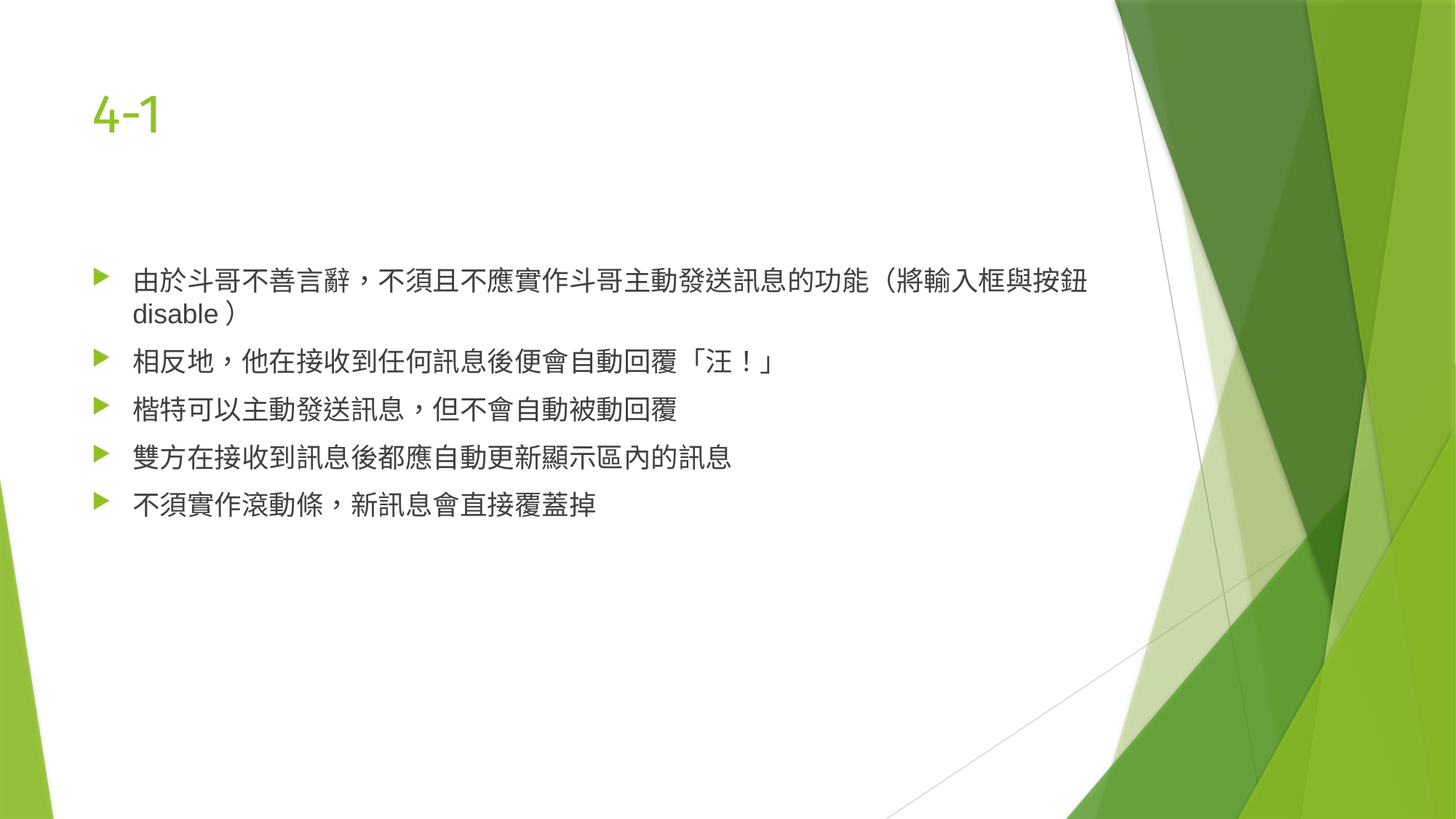

# 4-1
由於斗哥不善言辭，不須且不應實作斗哥主動發送訊息的功能（將輸入框與按鈕 disable）
相反地，他在接收到任何訊息後便會自動回覆「汪！」
楷特可以主動發送訊息，但不會自動被動回覆
雙方在接收到訊息後都應自動更新顯示區內的訊息
不須實作滾動條，新訊息會直接覆蓋掉